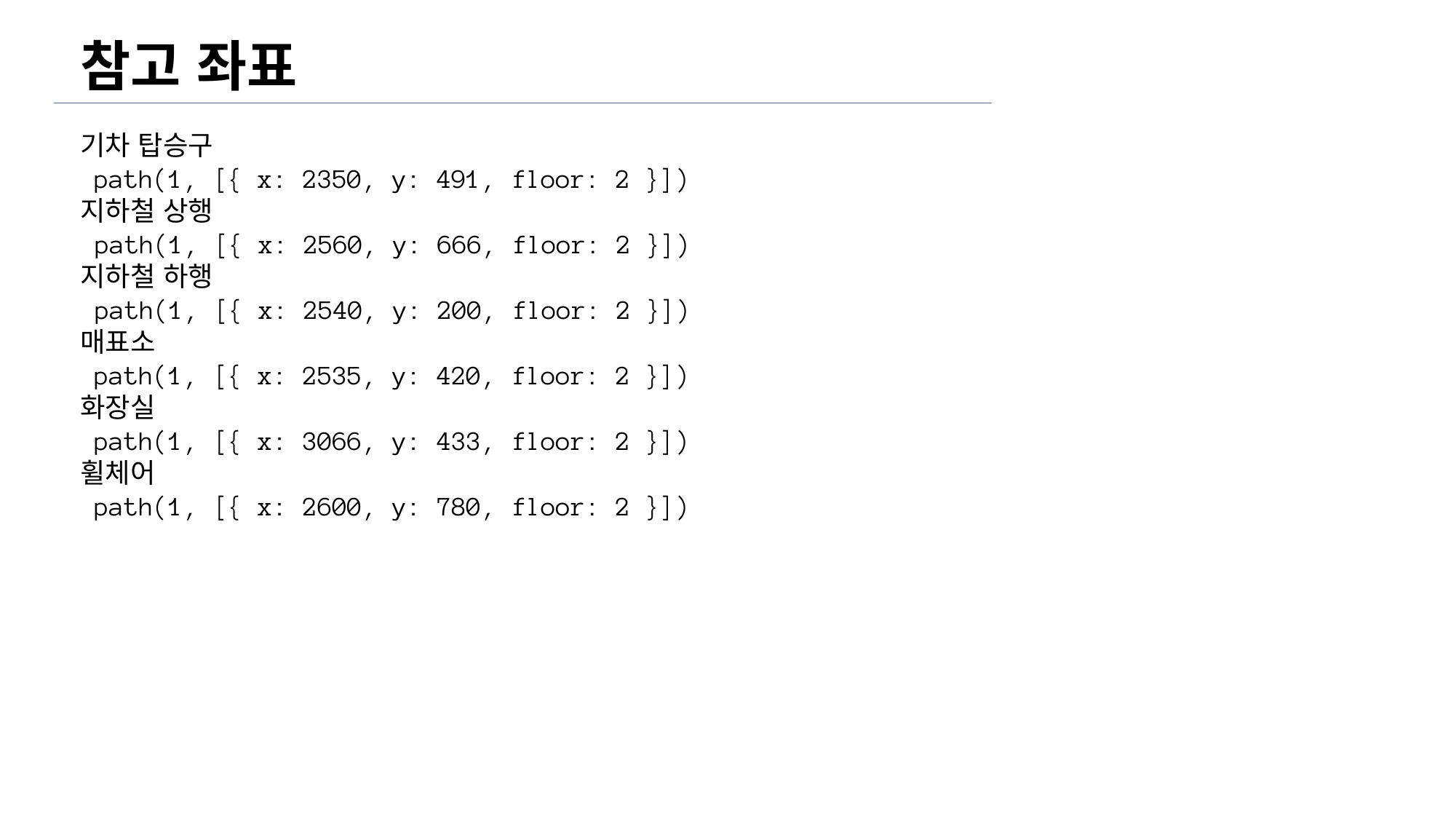

참고 좌표
기차 탑승구
 path(1, [{ x: 2350, y: 491, floor: 2 }])
지하철 상행
 path(1, [{ x: 2560, y: 666, floor: 2 }])
지하철 하행
 path(1, [{ x: 2540, y: 200, floor: 2 }])
매표소
 path(1, [{ x: 2535, y: 420, floor: 2 }])
화장실
 path(1, [{ x: 3066, y: 433, floor: 2 }])
휠체어
 path(1, [{ x: 2600, y: 780, floor: 2 }])